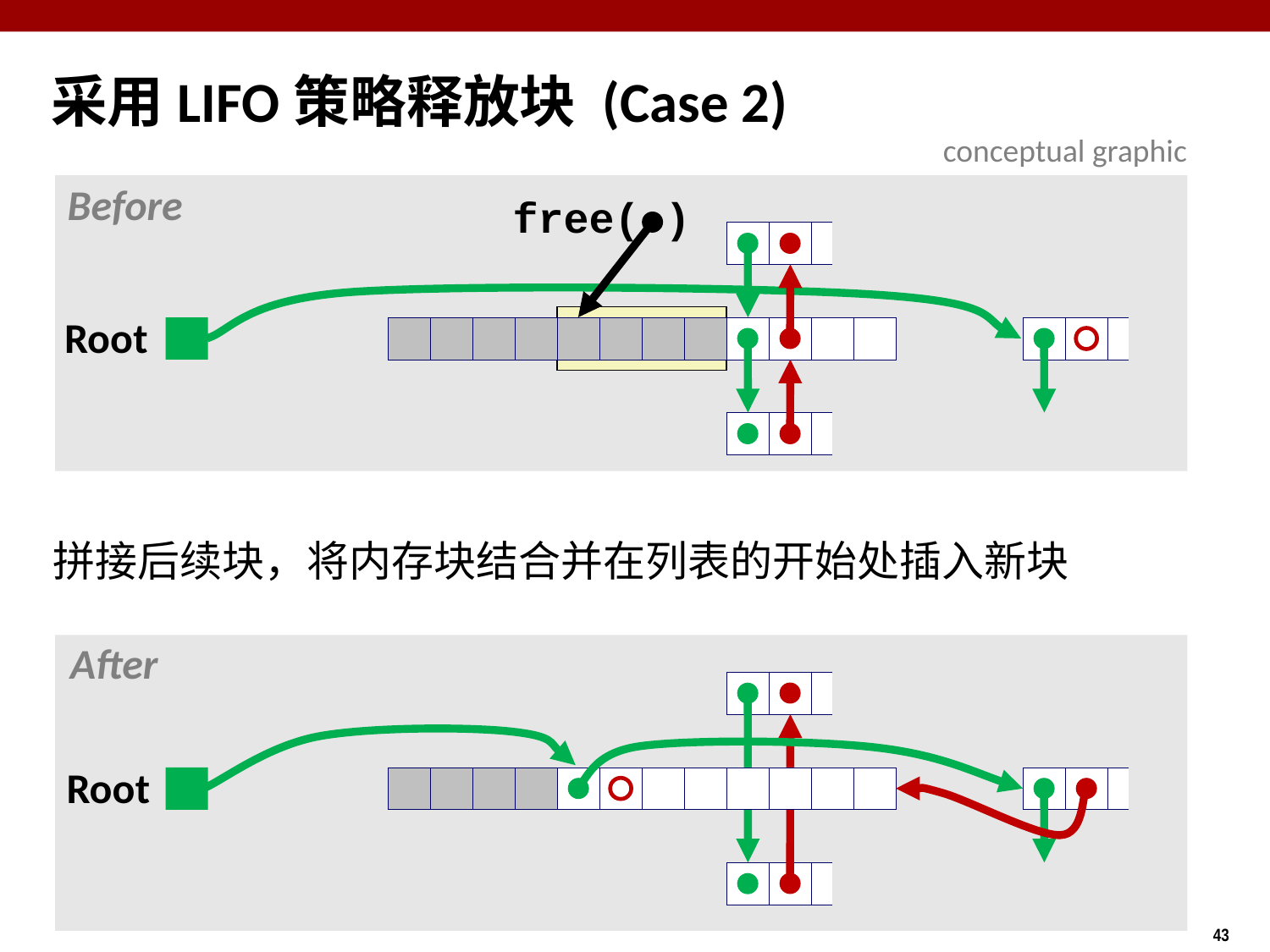

采用LIFO策略释放块 (Case 2)
conceptual graphic

Before
free( )

Root

拼接后续块，将内存块结合并在列表的开始处插入新块

After

Root